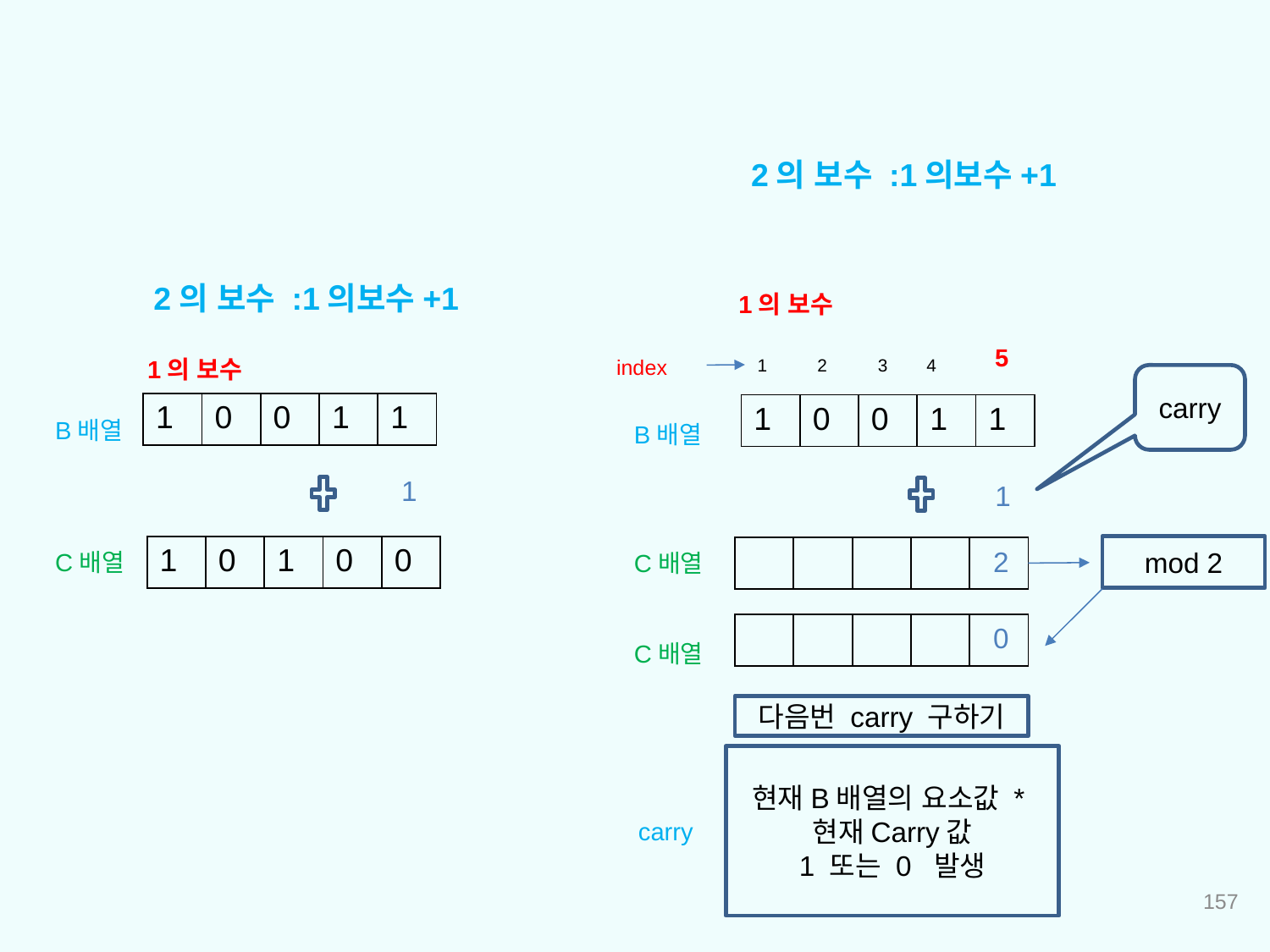

2의 보수 :1의보수+1
2의 보수 :1의보수+1
1의 보수
5
1의 보수
index
1
2
3
4
carry
| 1 | 0 | 0 | 1 | 1 |
| --- | --- | --- | --- | --- |
| 1 | 0 | 0 | 1 | 1 |
| --- | --- | --- | --- | --- |
B배열
B배열
1

1
| 1 | 0 | 1 | 0 | 0 |
| --- | --- | --- | --- | --- |
mod 2
|  |  |  |  |  |
| --- | --- | --- | --- | --- |
2
C배열
C배열
|  |  |  |  |  |
| --- | --- | --- | --- | --- |
0
C배열
다음번 carry 구하기
현재B배열의 요소값 *  현재Carry값
1 또는 0  발생
carry
157